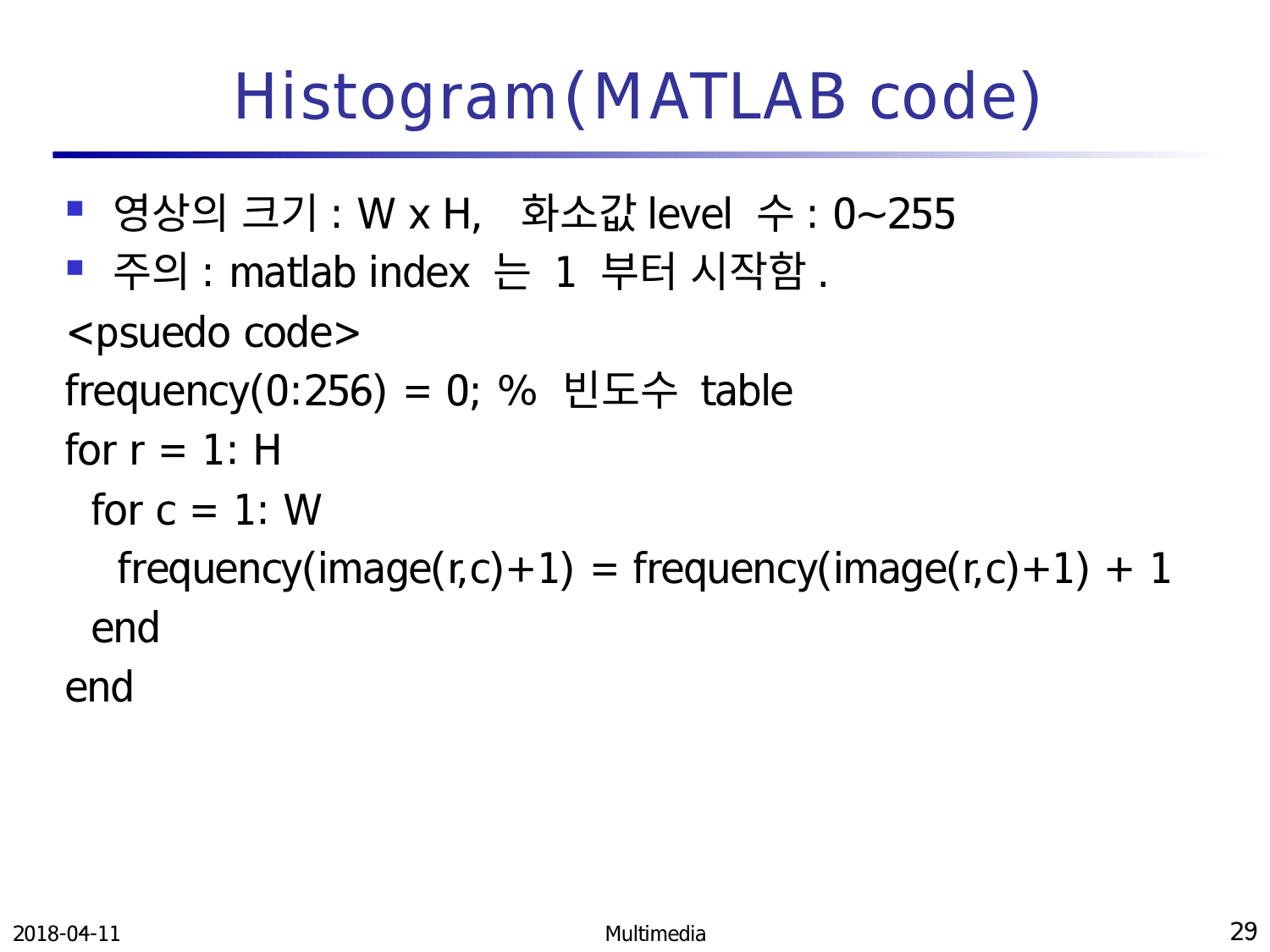

# Histogram(MATLAB code)
영상의 크기: W x H,  화소값level 수: 0~255
주의: matlab index 는 1 부터 시작함.
<psuedo code>
frequency(0:256) = 0; % 빈도수 table
for r = 1: H
  for c = 1: W
    frequency(image(r,c)+1) = frequency(image(r,c)+1) + 1
  end
end
2018-04-11
Multimedia
29